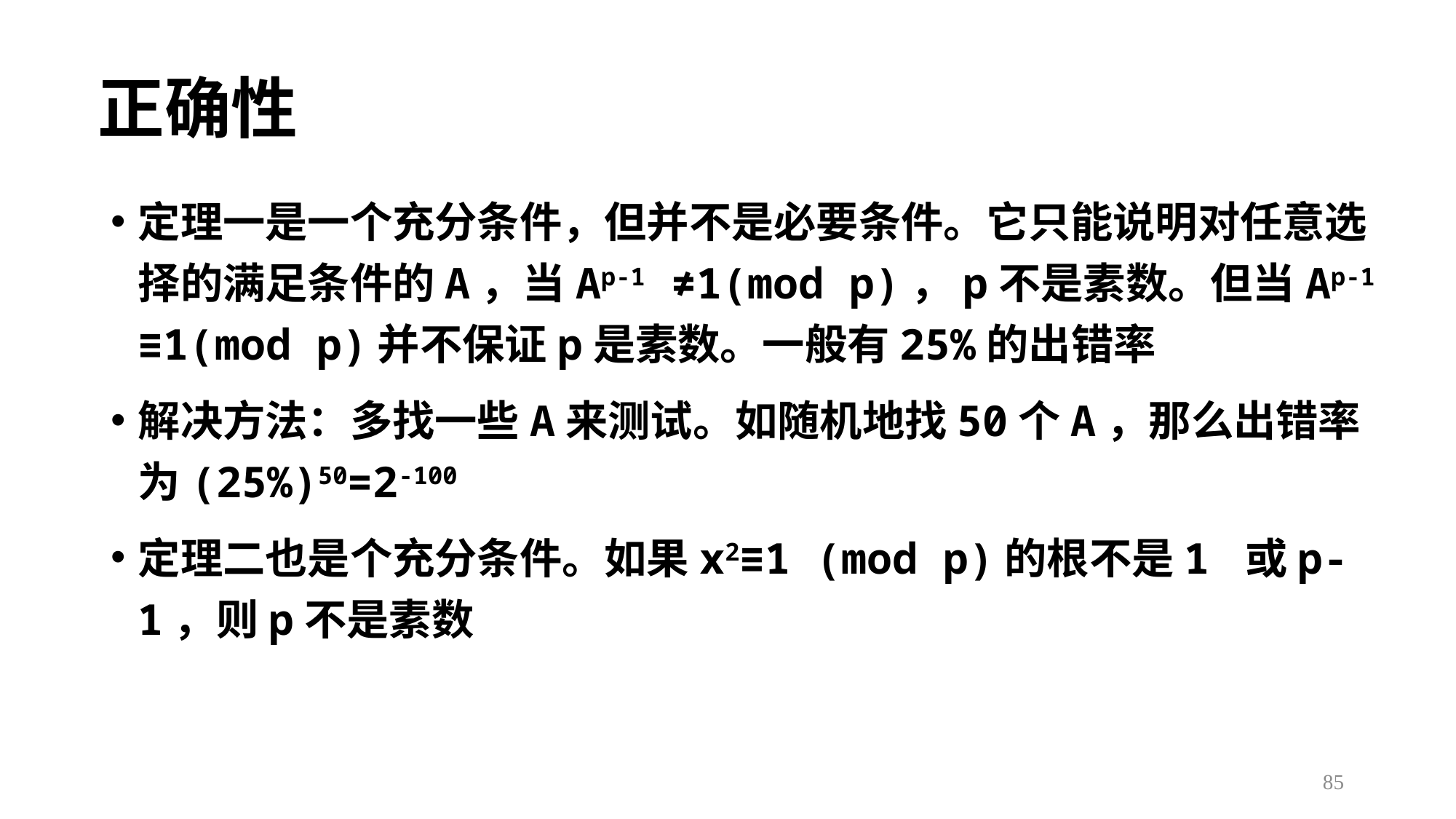

# 正确性
定理一是一个充分条件，但并不是必要条件。它只能说明对任意选择的满足条件的A，当Ap-1 ≠1(mod p)，p不是素数。但当Ap-1 ≡1(mod p)并不保证p是素数。一般有25%的出错率
解决方法：多找一些A来测试。如随机地找50个A，那么出错率为(25%)50=2-100
定理二也是个充分条件。如果x2≡1 (mod p)的根不是1 或p-1，则p不是素数
85